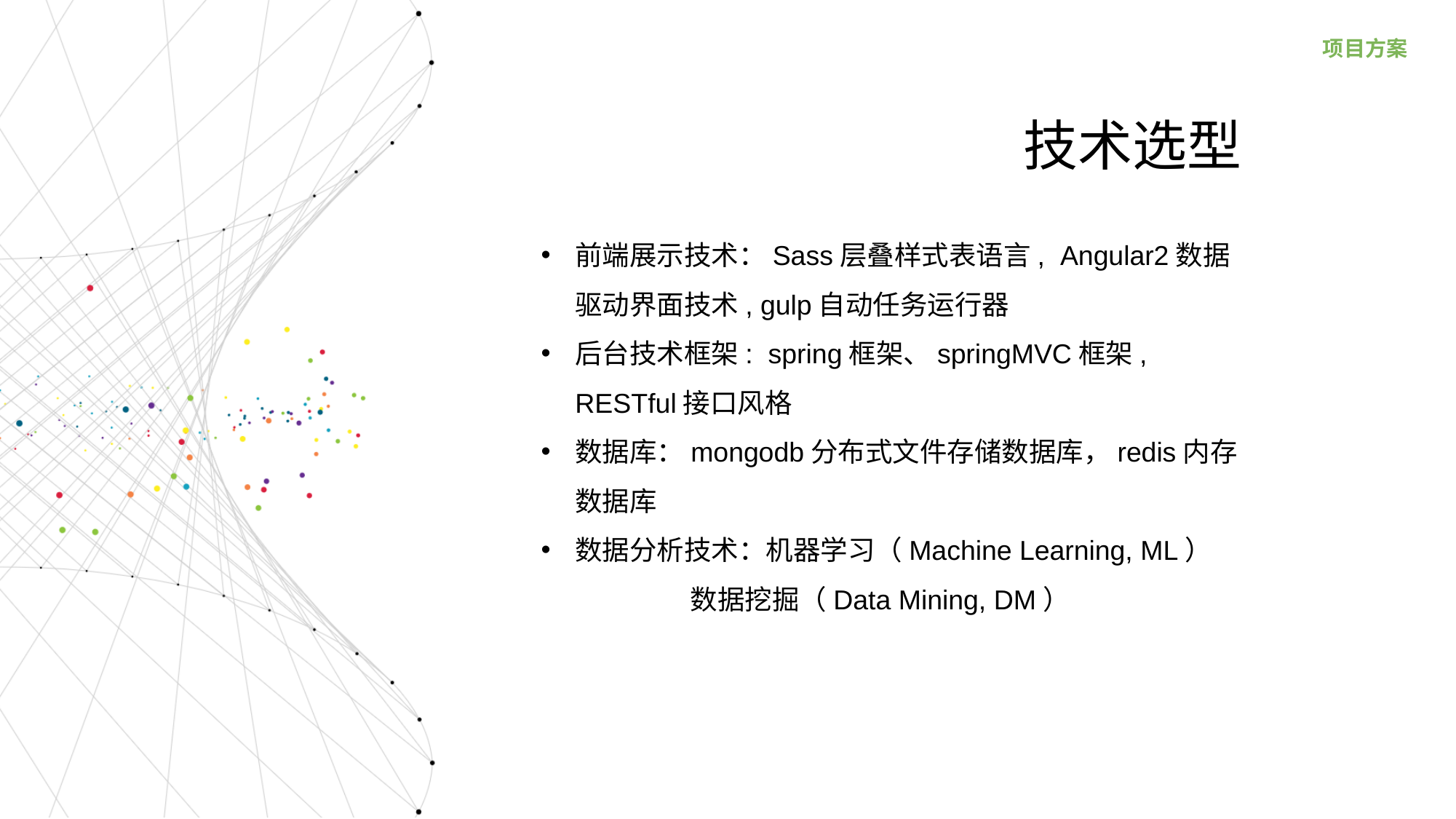

项目方案
技术选型
前端展示技术：Sass层叠样式表语言,  Angular2数据驱动界面技术, gulp自动任务运行器
后台技术框架:  spring框架、springMVC框架, RESTful接口风格
数据库：mongodb分布式文件存储数据库，redis内存数据库
数据分析技术：机器学习（Machine Learning, ML）		 数据挖掘（Data Mining, DM）